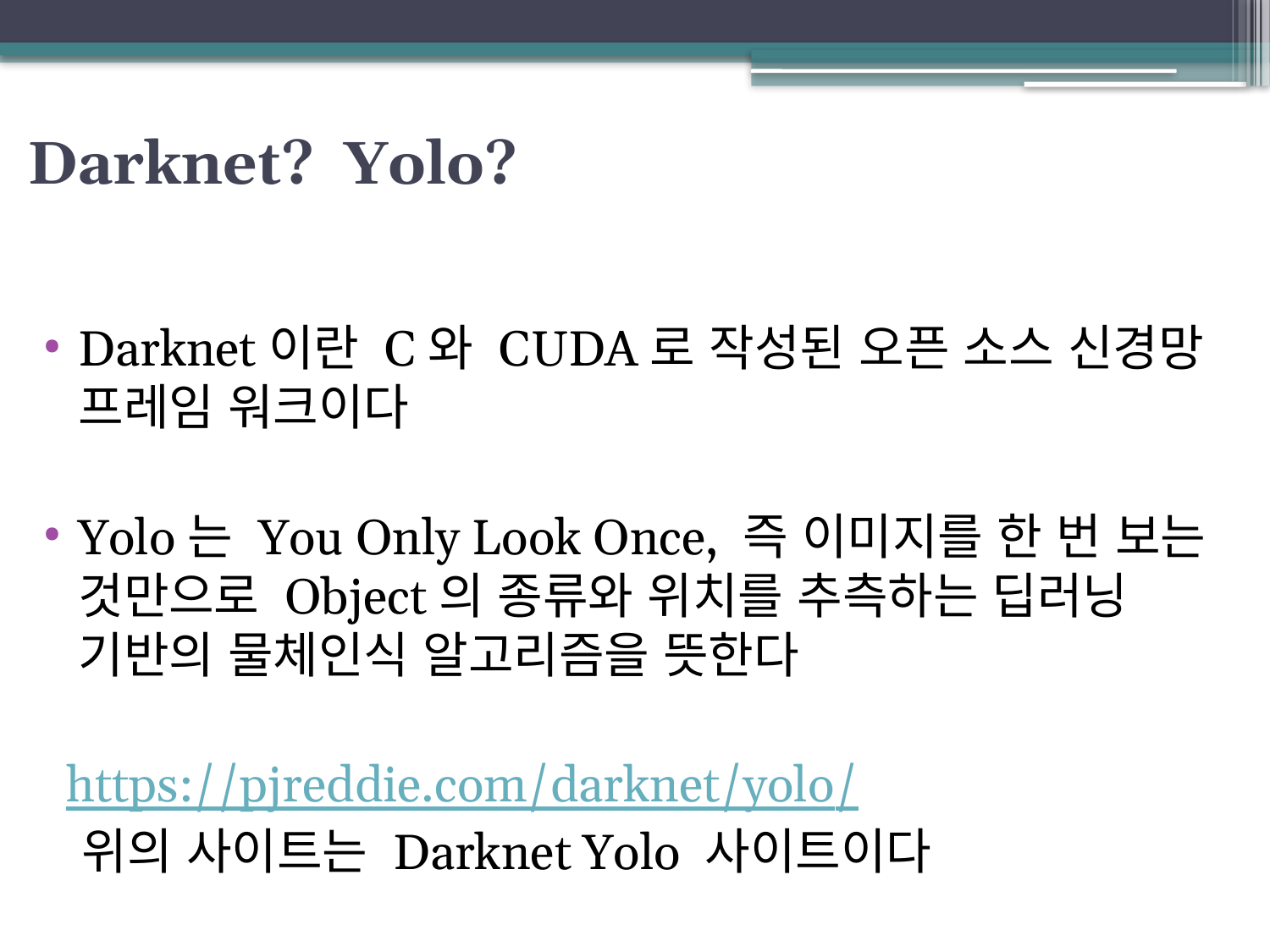

# Darknet?  Yolo?

Darknet이란 C와 CUDA로 작성된 오픈 소스 신경망 프레임 워크이다

Yolo는 You Only Look Once, 즉 이미지를 한 번 보는 것만으로 Object의 종류와 위치를 추측하는 딥러닝 기반의 물체인식 알고리즘을 뜻한다

  https://pjreddie.com/darknet/yolo/
  위의 사이트는 Darknet Yolo 사이트이다